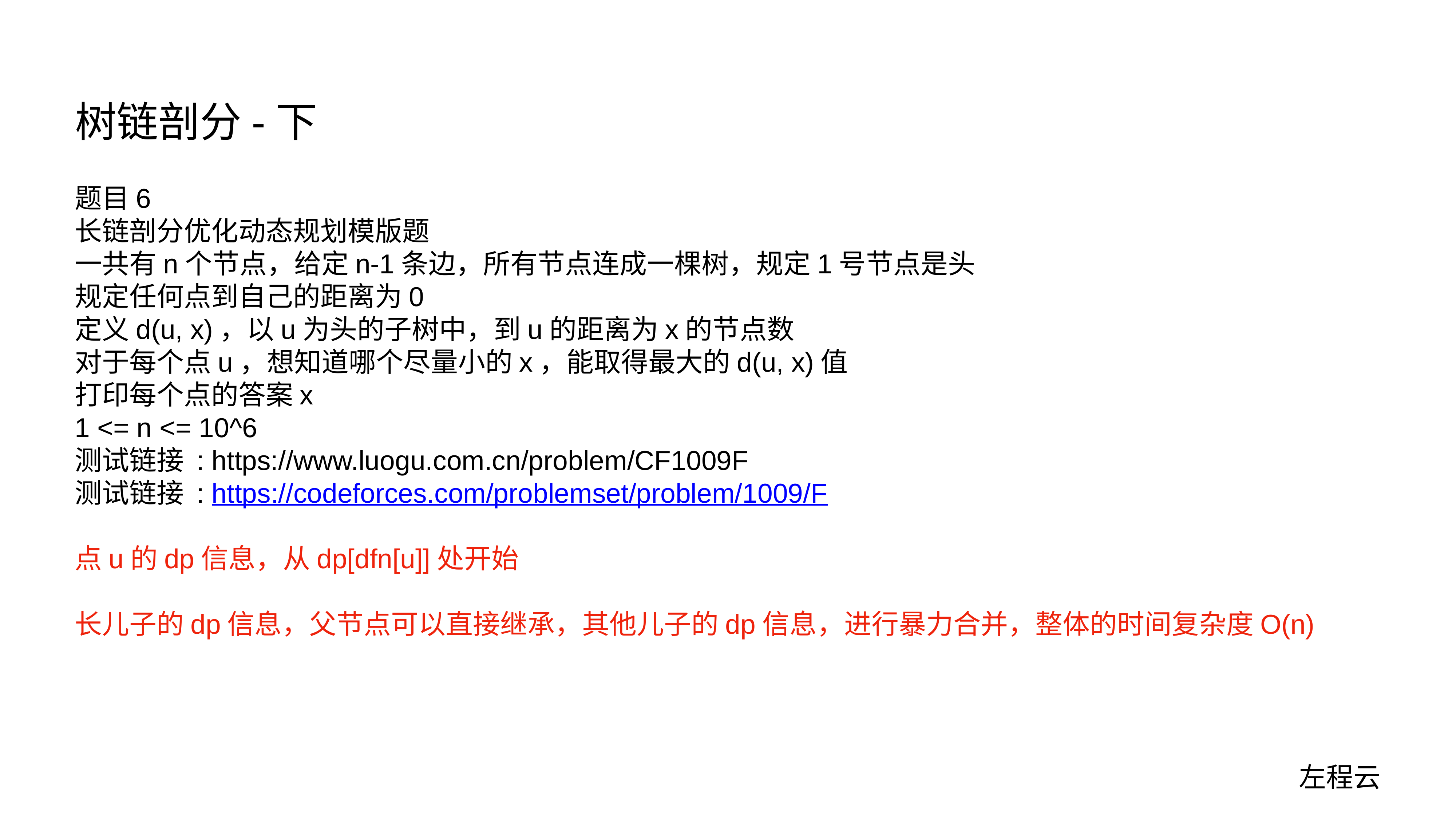

# 树链剖分-下
题目6
长链剖分优化动态规划模版题
一共有n个节点，给定n-1条边，所有节点连成一棵树，规定1号节点是头
规定任何点到自己的距离为0
定义d(u, x)，以u为头的子树中，到u的距离为x的节点数
对于每个点u，想知道哪个尽量小的x，能取得最大的d(u, x)值
打印每个点的答案x
1 <= n <= 10^6
测试链接 : https://www.luogu.com.cn/problem/CF1009F
测试链接 : https://codeforces.com/problemset/problem/1009/F

点u的dp信息，从dp[dfn[u]]处开始

长儿子的dp信息，父节点可以直接继承，其他儿子的dp信息，进行暴力合并，整体的时间复杂度O(n)
左程云